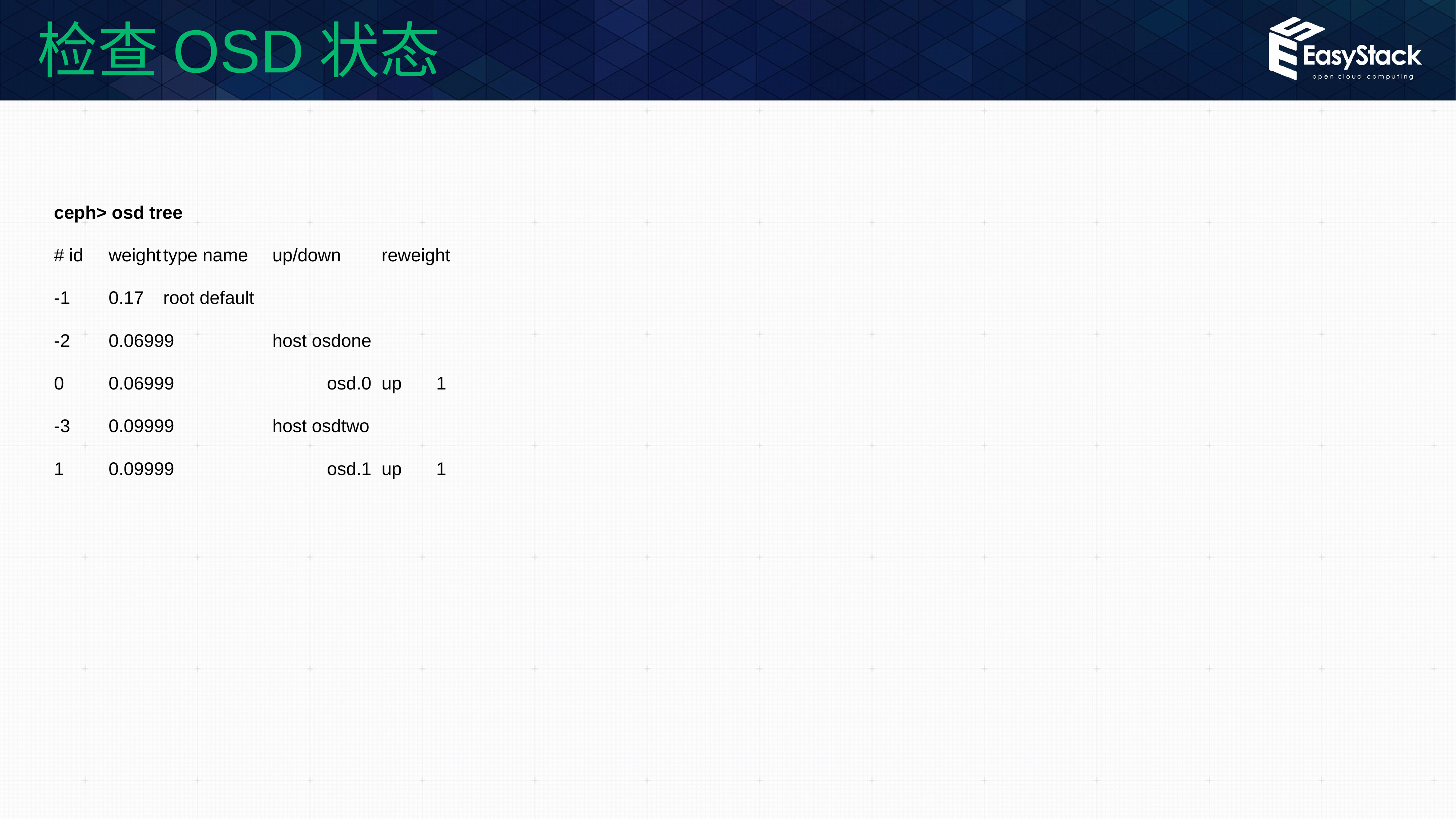

# 检查OSD状态
ceph> osd tree
# id	weight	type name	up/down	reweight
-1	0.17	root default
-2	0.06999		host osdone
0	0.06999			osd.0	up	1
-3	0.09999		host osdtwo
1	0.09999			osd.1	up	1